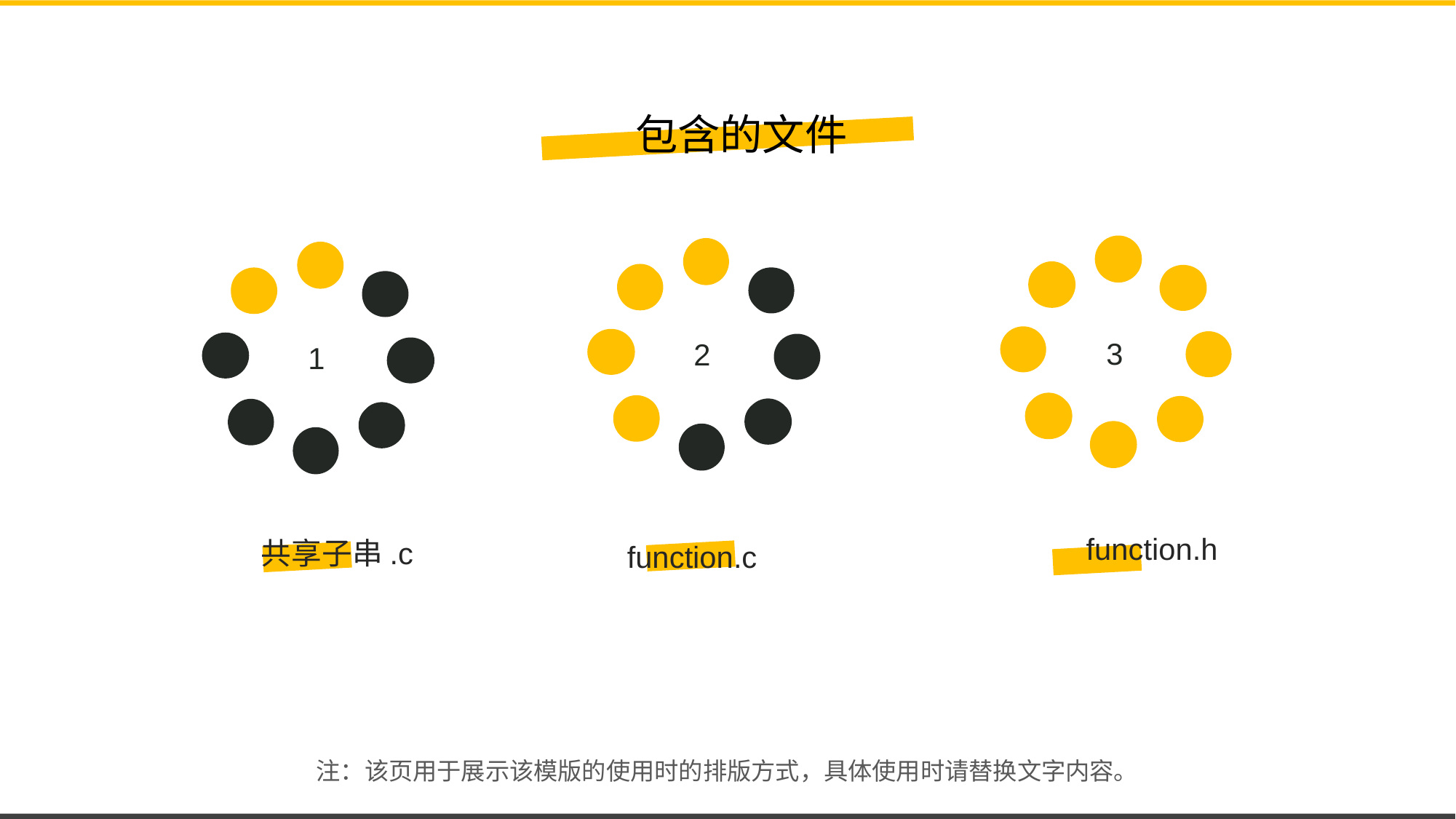

包含的文件

2

function.c

1

3

function.h
共享子串.c

注：该页用于展示该模版的使用时的排版方式，具体使用时请替换文字内容。